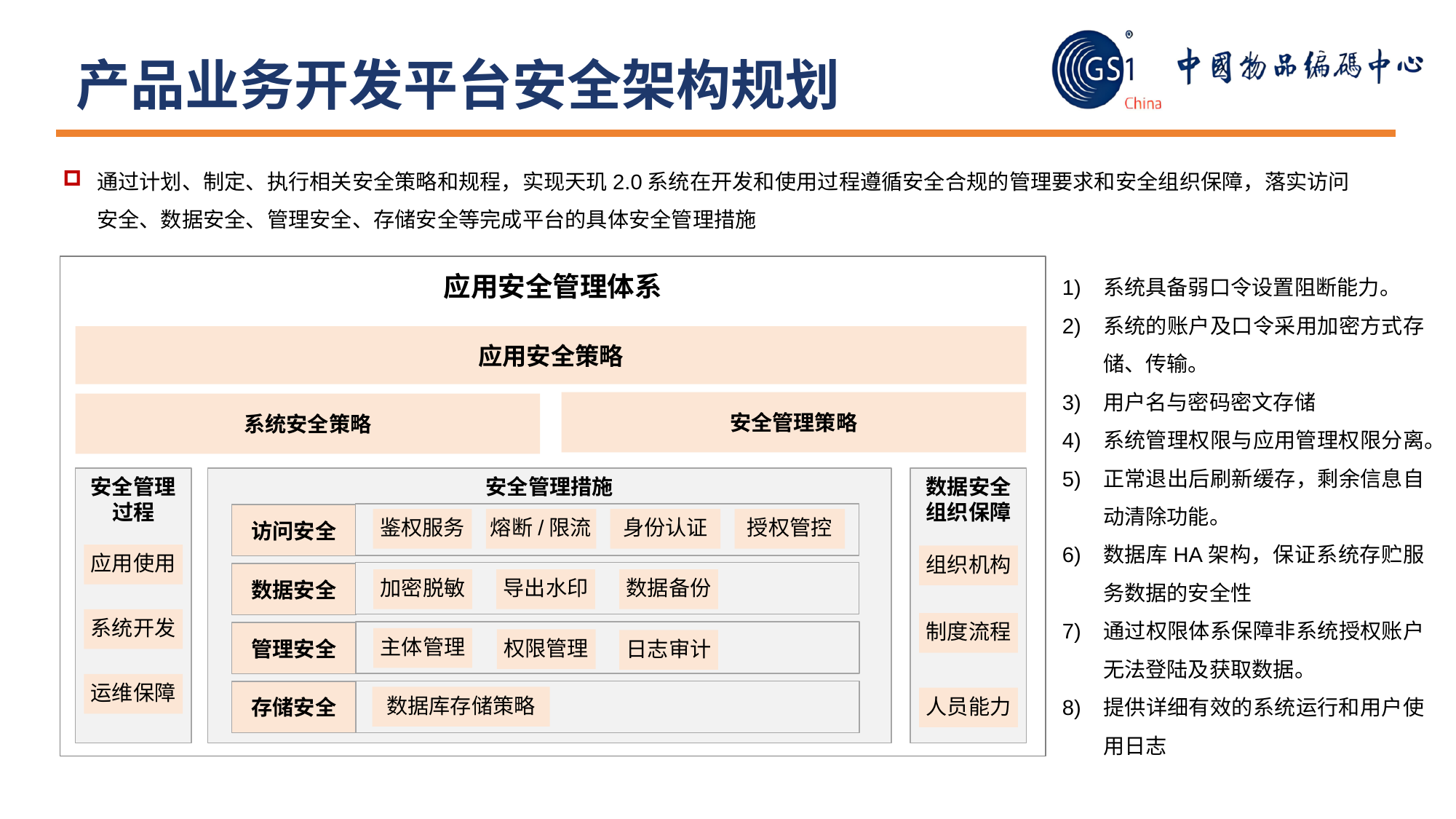

产品业务开发平台安全架构规划
通过计划、制定、执行相关安全策略和规程，实现天玑2.0系统在开发和使用过程遵循安全合规的管理要求和安全组织保障，落实访问安全、数据安全、管理安全、存储安全等完成平台的具体安全管理措施
应用安全管理体系
系统具备弱口令设置阻断能力。
系统的账户及口令采用加密方式存储、传输。
用户名与密码密文存储
系统管理权限与应用管理权限分离。
正常退出后刷新缓存，剩余信息自动清除功能。
数据库HA架构，保证系统存贮服务数据的安全性
通过权限体系保障非系统授权账户无法登陆及获取数据。
提供详细有效的系统运行和用户使用日志
应用安全策略
安全管理策略
系统安全策略
安全管理措施
数据安全组织保障
安全管理
过程

访问安全
鉴权服务
熔断/限流
身份认证
授权管控
应用使用
组织机构

数据安全
加密脱敏
导出水印
数据备份
系统开发
制度流程

管理安全
主体管理
权限管理
日志审计
运维保障

存储安全
数据库存储策略
人员能力